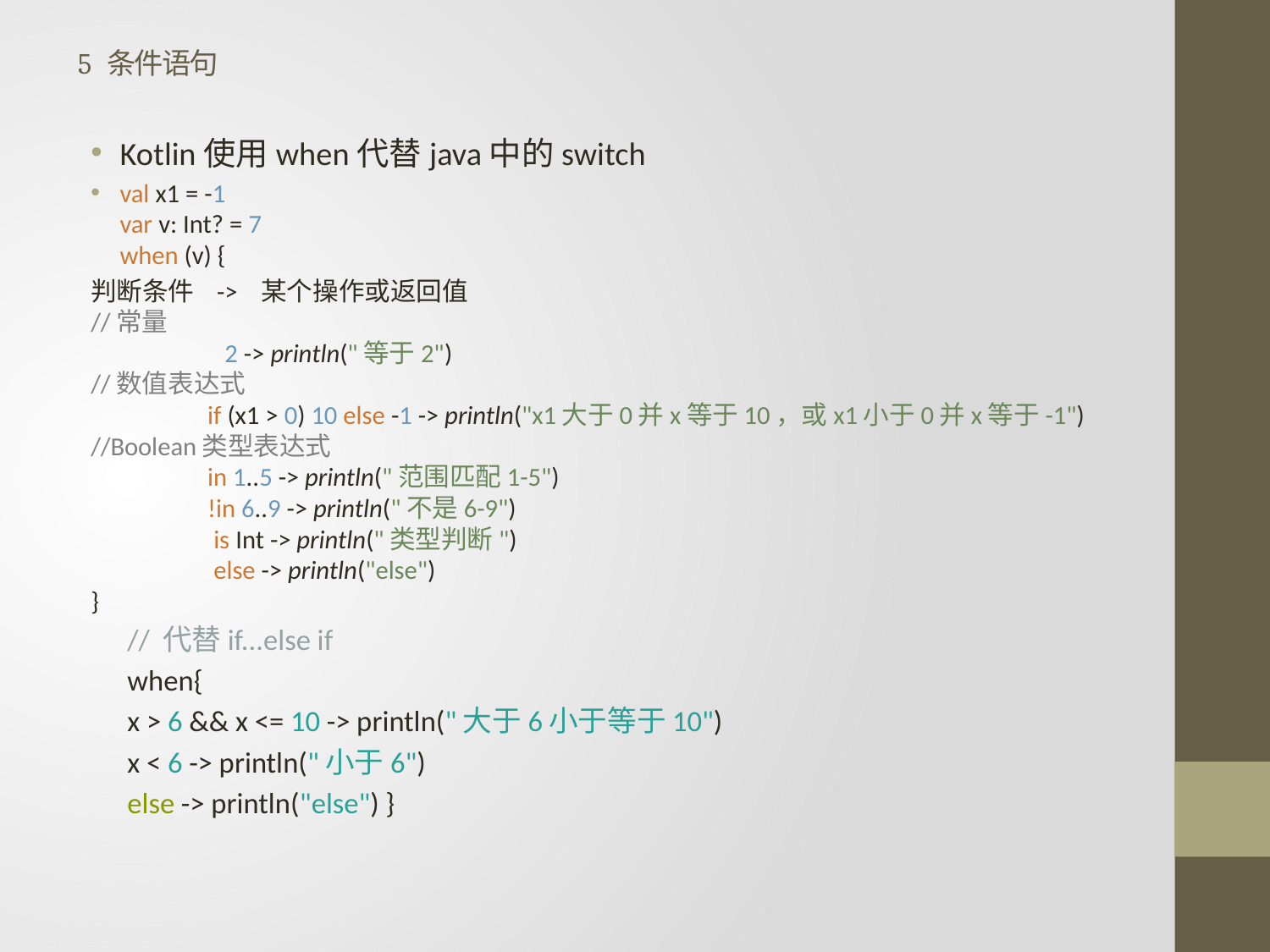

# 5  条件语句
Kotlin使用when代替java中的switch
val x1 = -1
var v: Int? = 7
when (v) {
	判断条件   ->   某个操作或返回值
	//常量
  	  2 -> println("等于2")
	//数值表达式
    	if (x1 > 0) 10 else -1 -> println("x1大于0并x等于10，或x1小于0并x等于-1")
	//Boolean类型表达式
  	in 1..5 -> println("范围匹配1-5")
    	!in 6..9 -> println("不是6-9")
   	 is Int -> println("类型判断")
    	 else -> println("else")
}
// 代替if...else if
when{
x > 6 && x <= 10 -> println("大于6小于等于10")
x < 6 -> println("小于6")
else -> println("else") }